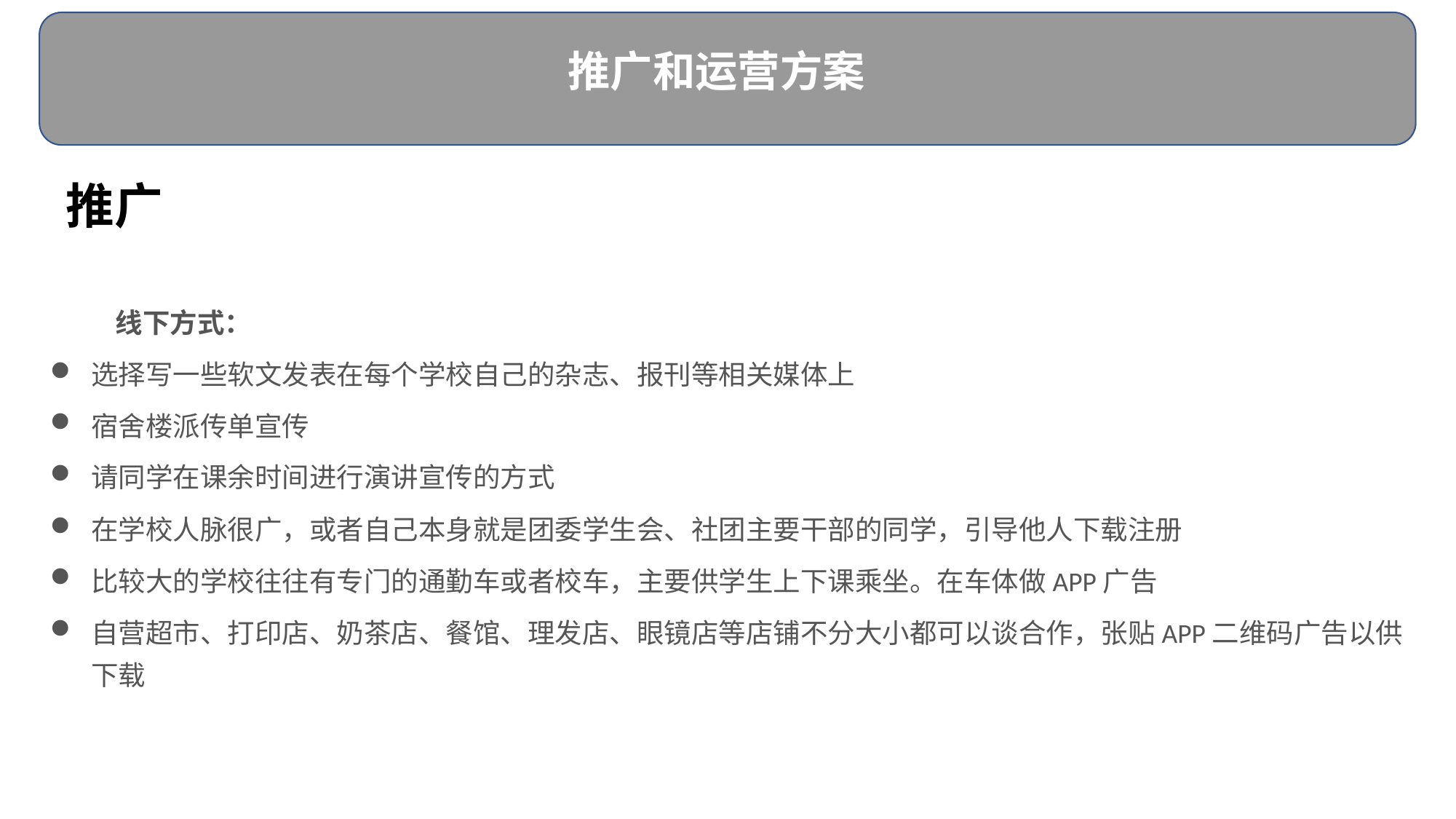

推广和运营方案
推广
线下方式：
选择写一些软文发表在每个学校自己的杂志、报刊等相关媒体上
宿舍楼派传单宣传
请同学在课余时间进行演讲宣传的方式
在学校人脉很广，或者自己本身就是团委学生会、社团主要干部的同学，引导他人下载注册
比较大的学校往往有专门的通勤车或者校车，主要供学生上下课乘坐。在车体做APP广告
自营超市、打印店、奶茶店、餐馆、理发店、眼镜店等店铺不分大小都可以谈合作，张贴APP二维码广告以供下载